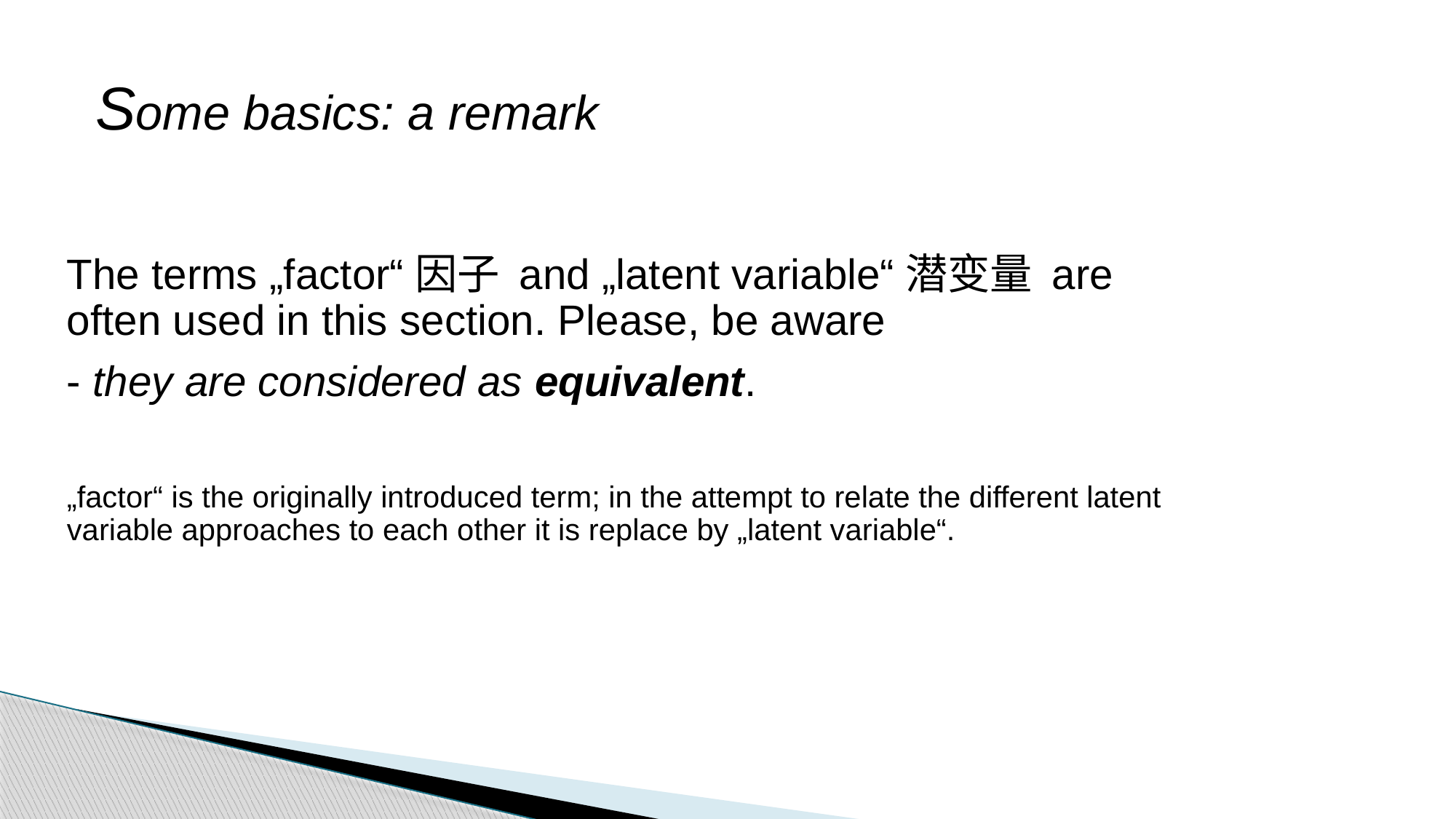

Some basics: a remark
The terms „factor“因子 and „latent variable“潜变量 are often used in this section. Please, be aware
- they are considered as equivalent.

„factor“ is the originally introduced term; in the attempt to relate the different latent variable approaches to each other it is replace by „latent variable“.